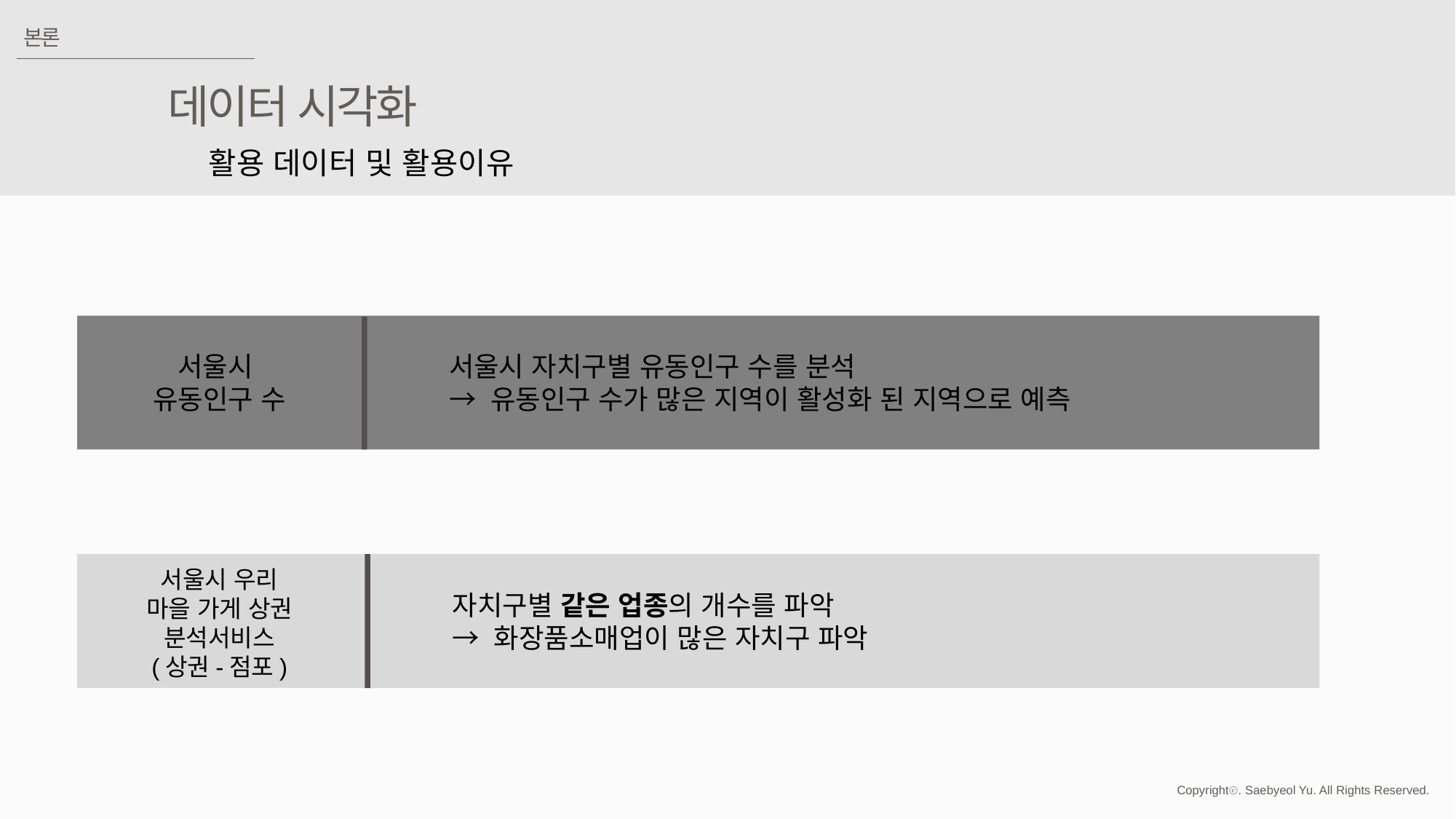

본론
데이터 시각화
활용 데이터 및 활용이유

서울시
유동인구 수
서울시 자치구별 유동인구 수를 분석
→ 유동인구 수가 많은 지역이 활성화 된 지역으로 예측

서울시 우리
마을 가게 상권
분석서비스
(상권-점포)
자치구별 같은 업종의 개수를 파악
→ 화장품소매업이 많은 자치구 파악